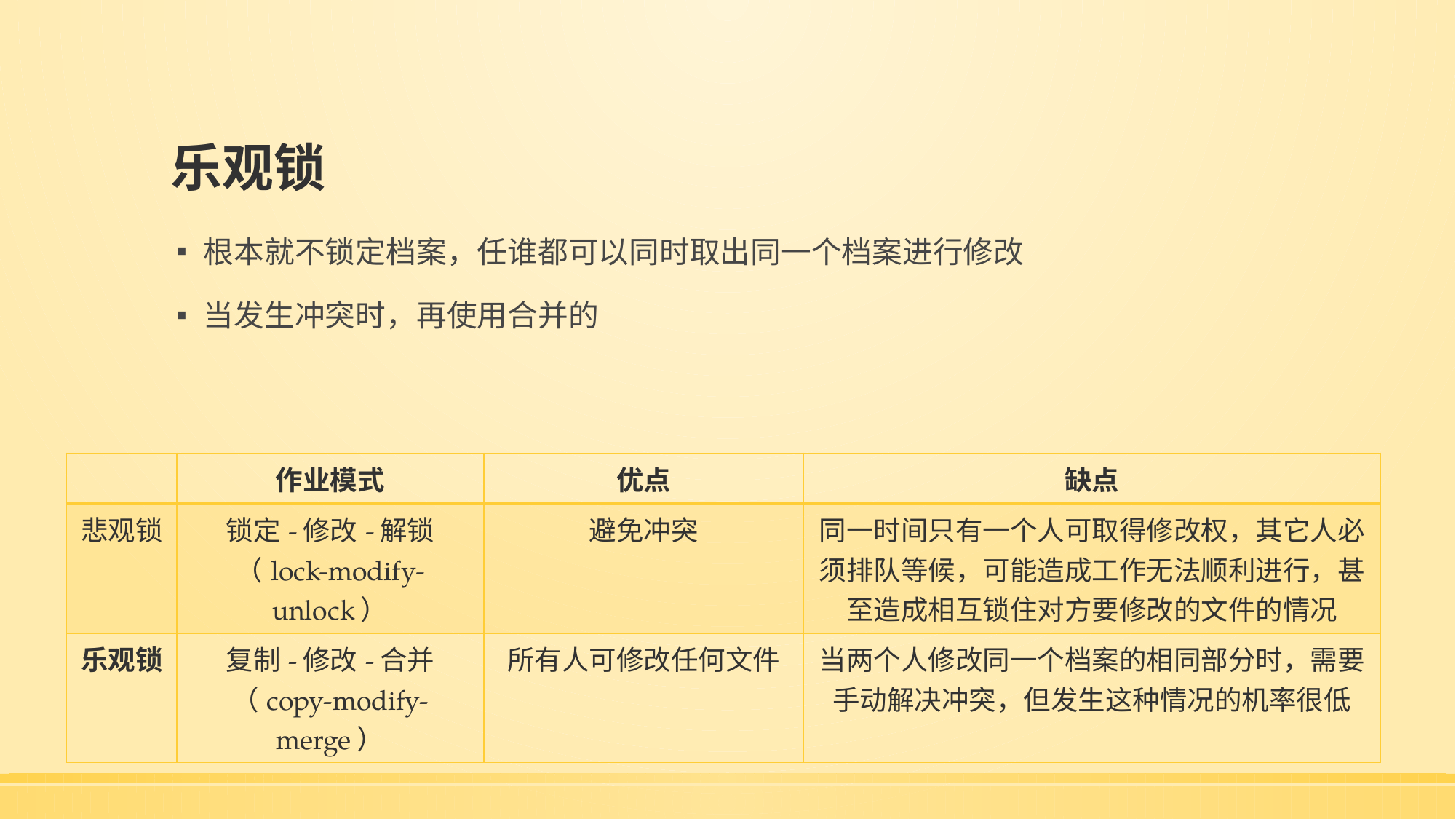

# 乐观锁
根本就不锁定档案，任谁都可以同时取出同一个档案进行修改
当发生冲突时，再使用合并的

|  | 作业模式 | 优点 | 缺点 |
| --- | --- | --- | --- |
| 悲观锁 | 锁定-修改-解锁 （lock-modify-unlock） | 避免冲突 | 同一时间只有一个人可取得修改权，其它人必须排队等候，可能造成工作无法顺利进行，甚至造成相互锁住对方要修改的文件的情况 |
| 乐观锁 | 复制-修改-合并 （copy-modify-merge） | 所有人可修改任何文件 | 当两个人修改同一个档案的相同部分时，需要手动解决冲突，但发生这种情况的机率很低 |